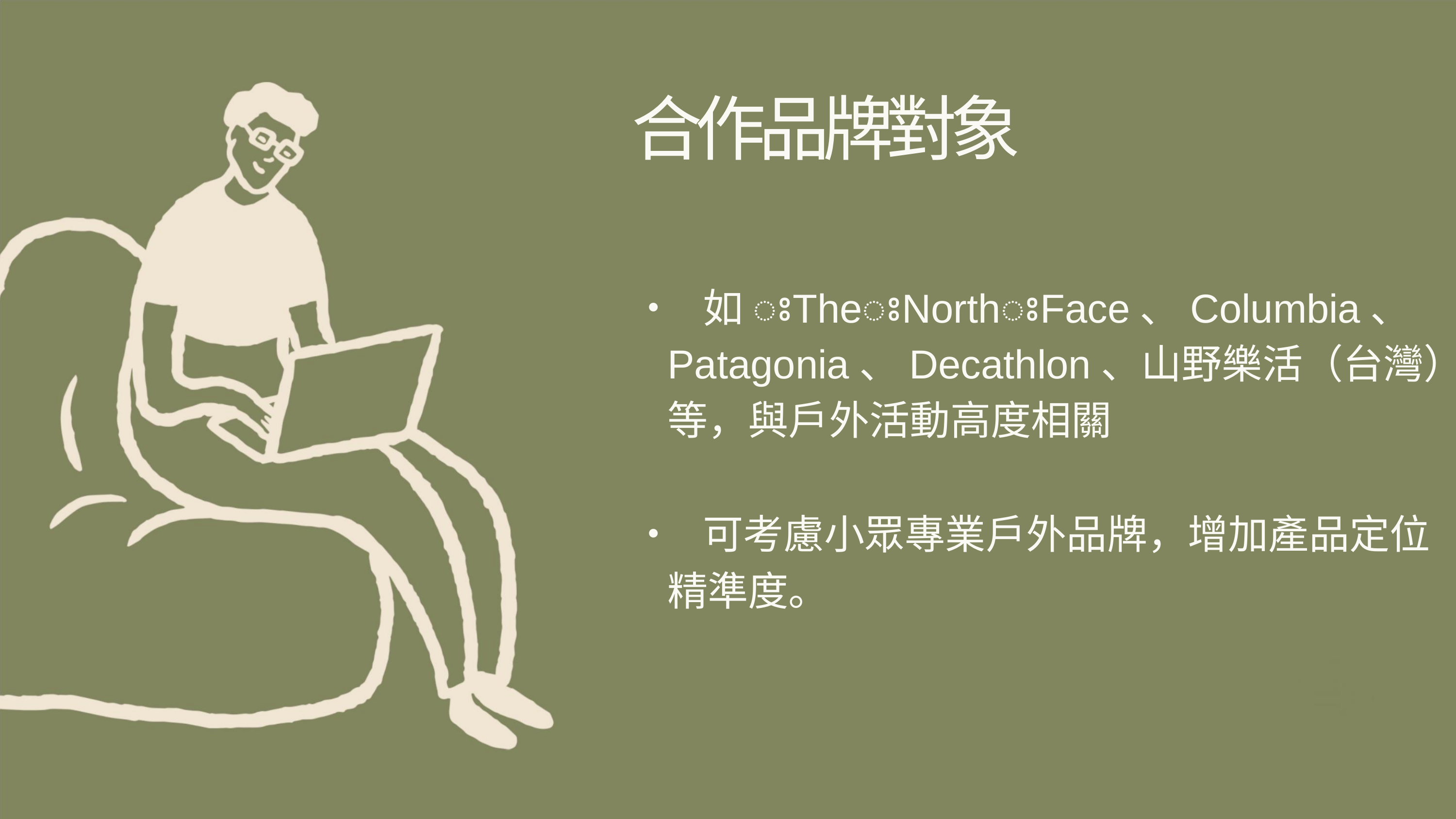

合作品牌對象
• 如ꢁTheꢁNorthꢁFace、Columbia、
Patagonia、Decathlon、山野樂活（台灣）ꢁ
等，與戶外活動高度相關
• 可考慮小眾專業戶外品牌，增加產品定位
精準度。